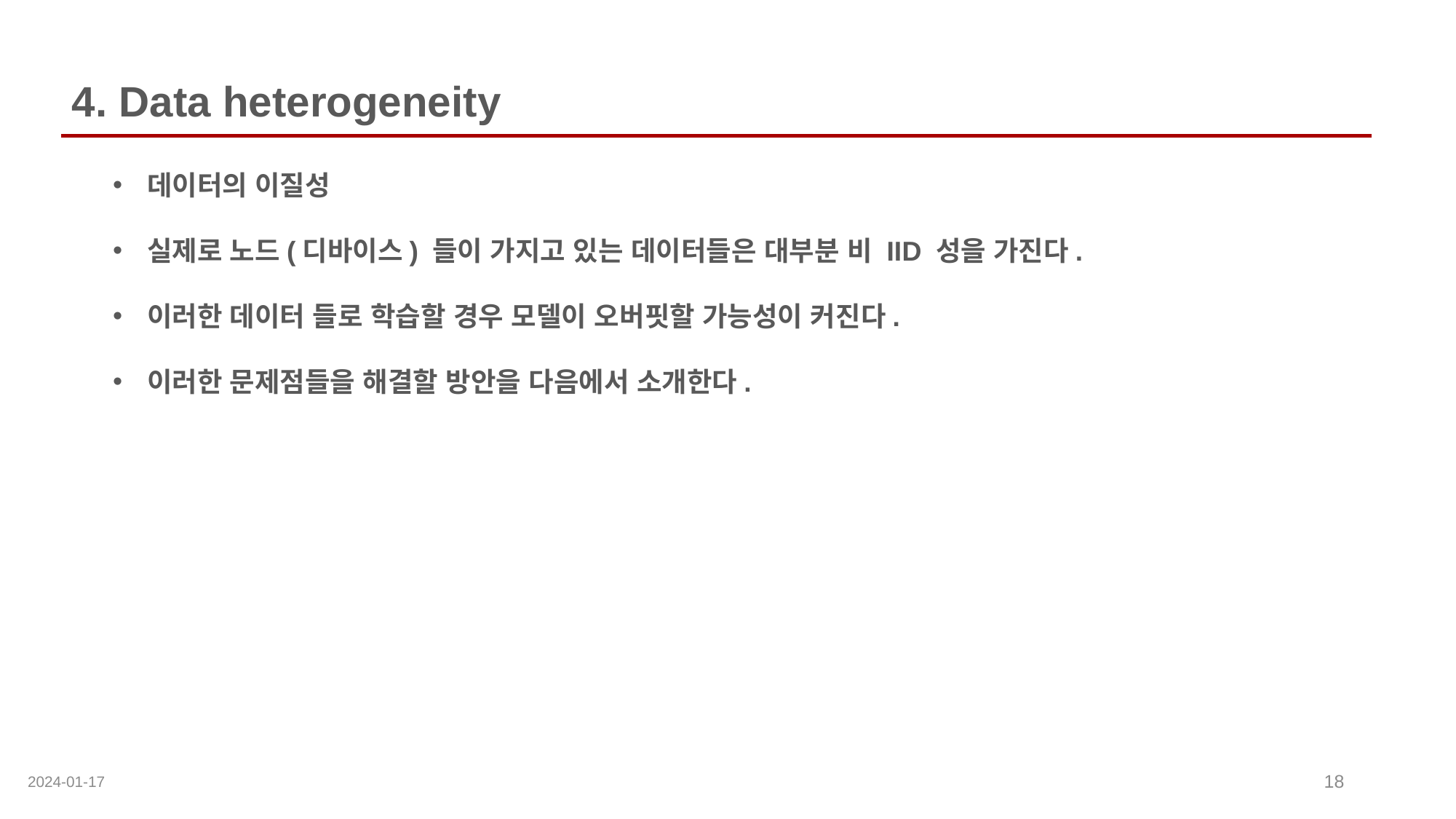

4. Data heterogeneity
데이터의 이질성

실제로 노드(디바이스) 들이 가지고 있는 데이터들은 대부분 비 IID 성을 가진다.

이러한 데이터 들로 학습할 경우 모델이 오버핏할 가능성이 커진다.

이러한 문제점들을 해결할 방안을 다음에서 소개한다.
2024-01-17
18